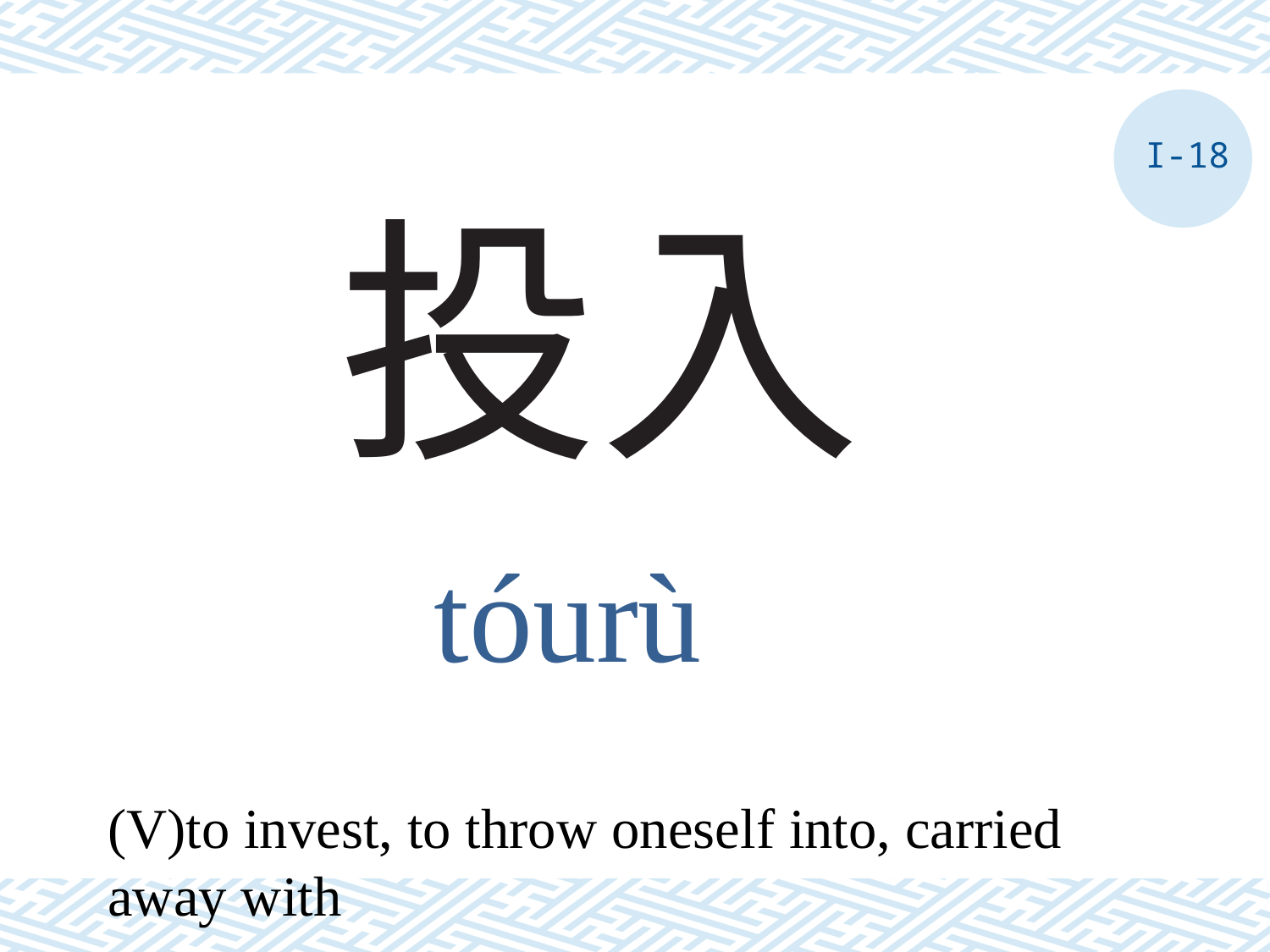

I-18

# 投入
tóurù
(V)to invest, to throw oneself into, carried away with